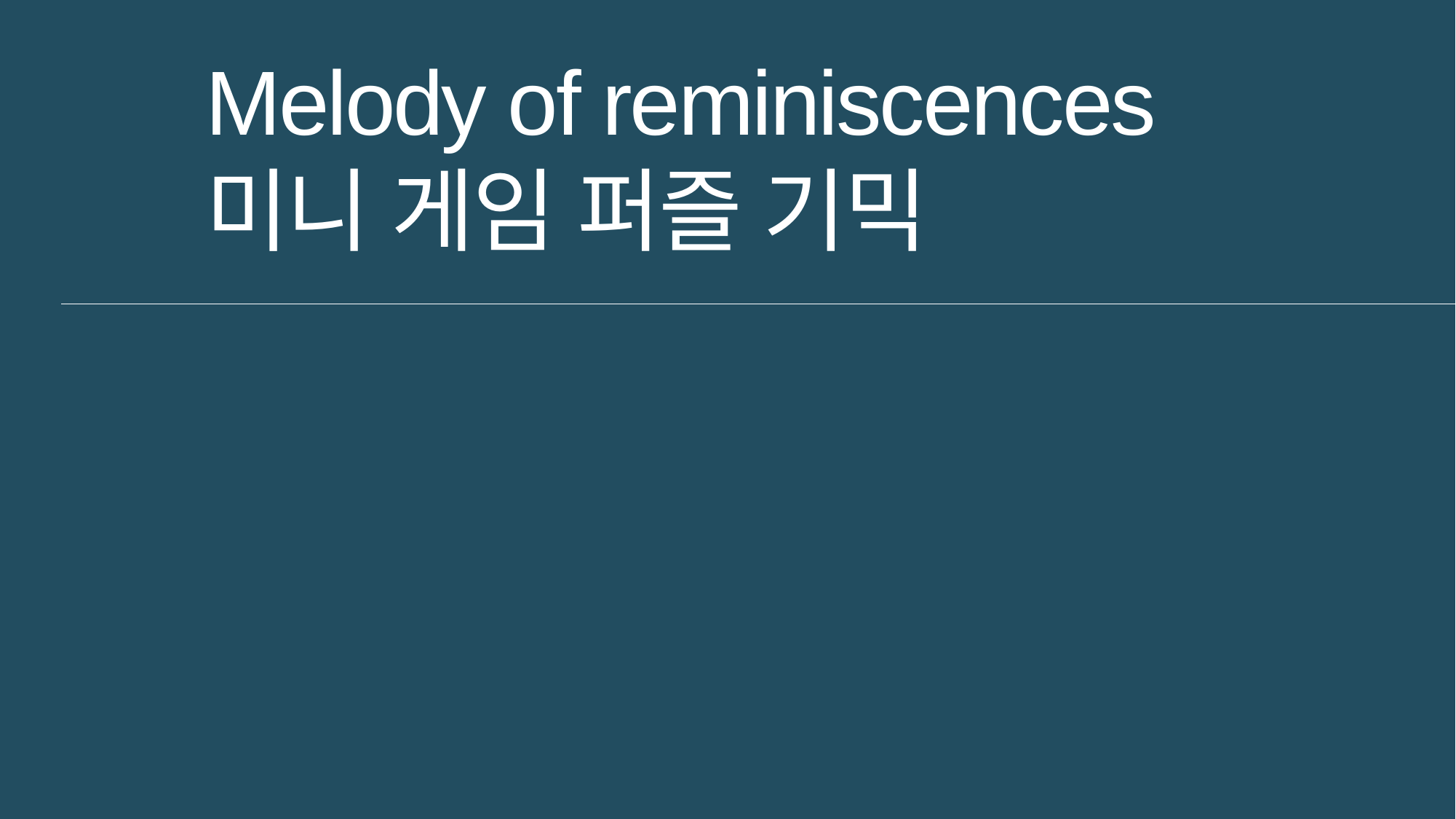

Melody of reminiscences
미니 게임 퍼즐 기믹